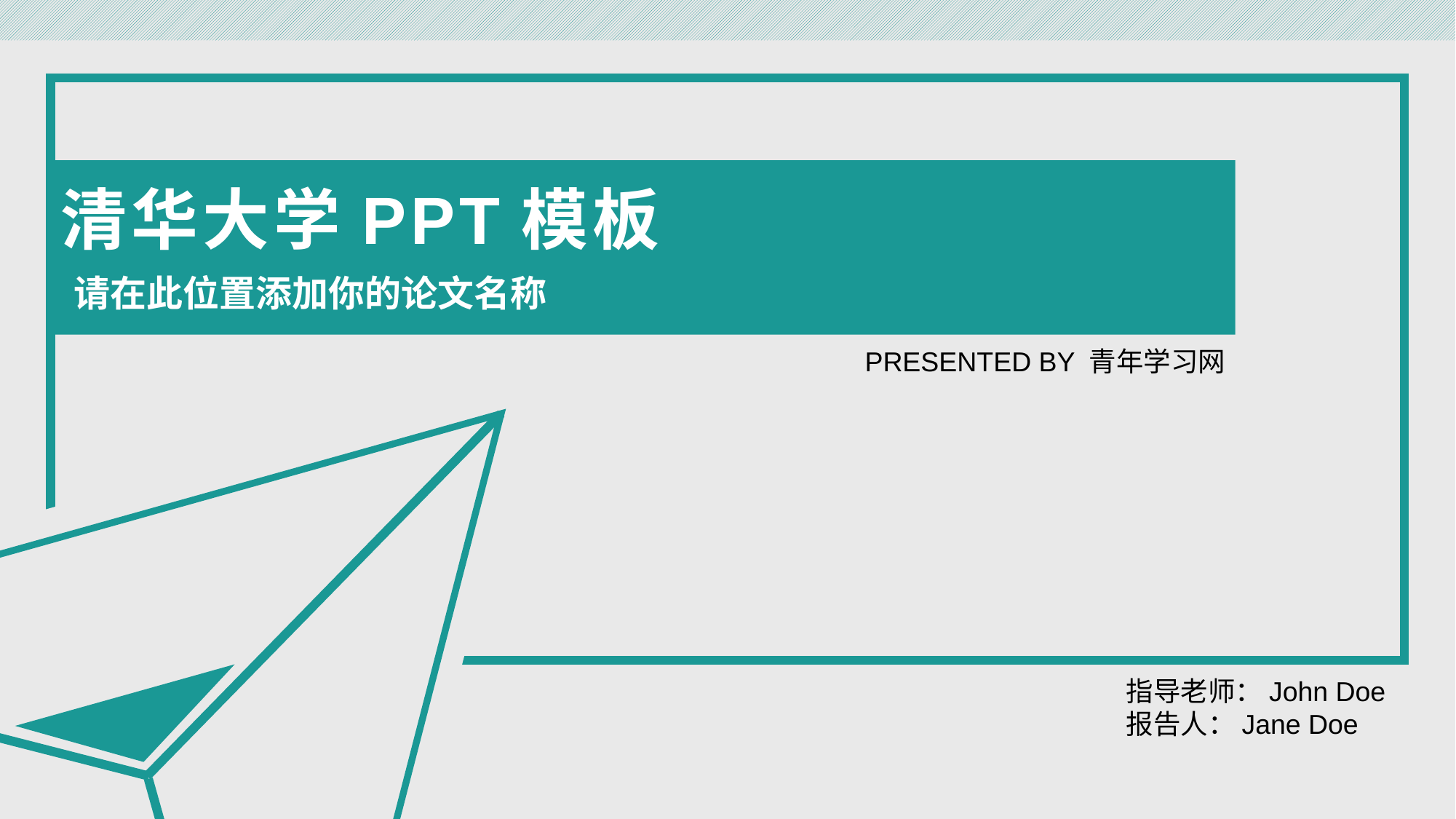

清华大学PPT模板
请在此位置添加你的论文名称
PRESENTED BY 青年学习网
指导老师：John Doe
报告人：Jane Doe